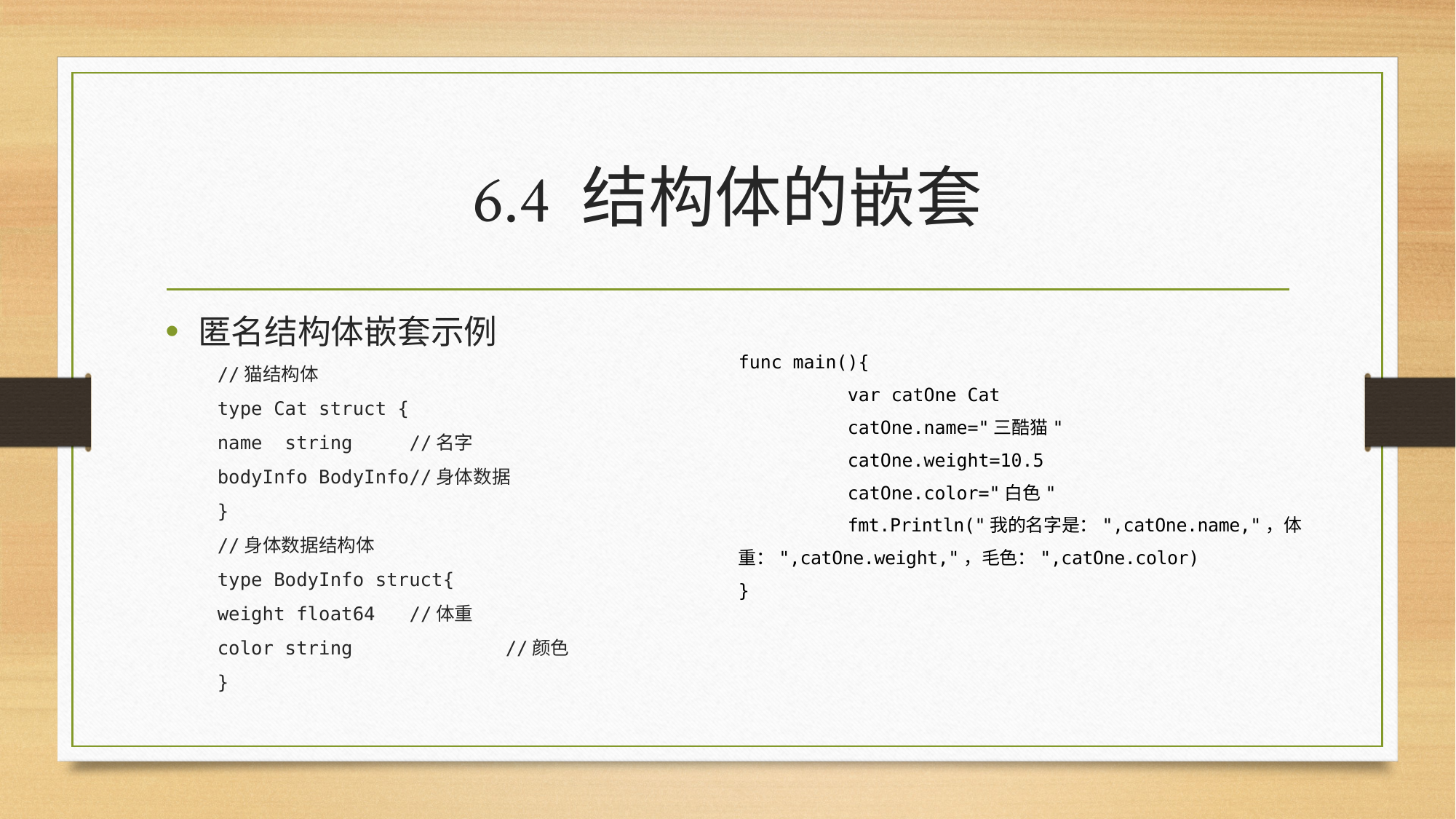

# 6.4 结构体的嵌套
匿名结构体嵌套示例
//猫结构体
type Cat struct {
	name  string		//名字
	bodyInfo BodyInfo	//身体数据
}
//身体数据结构体
type BodyInfo struct{
	weight float64	//体重
	color string	 	//颜色
}

func main(){
	var catOne Cat
	catOne.name="三酷猫"
	catOne.weight=10.5
	catOne.color="白色"
	fmt.Println("我的名字是：",catOne.name,"，体重：",catOne.weight,"，毛色：",catOne.color)
}